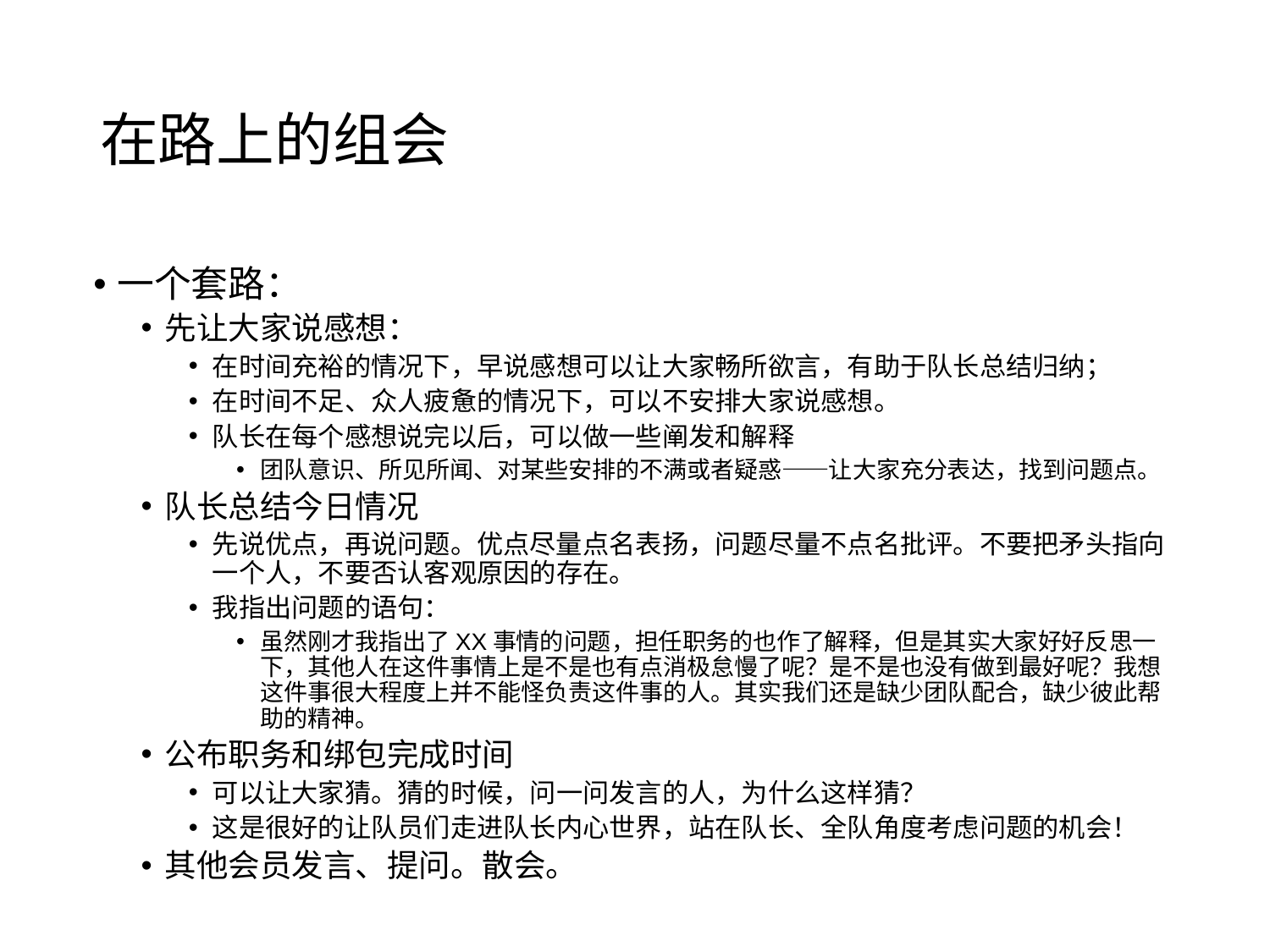

# 在路上的组会
一个套路：
先让大家说感想：
在时间充裕的情况下，早说感想可以让大家畅所欲言，有助于队长总结归纳；
在时间不足、众人疲惫的情况下，可以不安排大家说感想。
队长在每个感想说完以后，可以做一些阐发和解释
团队意识、所见所闻、对某些安排的不满或者疑惑——让大家充分表达，找到问题点。
队长总结今日情况
先说优点，再说问题。优点尽量点名表扬，问题尽量不点名批评。不要把矛头指向一个人，不要否认客观原因的存在。
我指出问题的语句：
虽然刚才我指出了XX事情的问题，担任职务的也作了解释，但是其实大家好好反思一下，其他人在这件事情上是不是也有点消极怠慢了呢？是不是也没有做到最好呢？我想这件事很大程度上并不能怪负责这件事的人。其实我们还是缺少团队配合，缺少彼此帮助的精神。
公布职务和绑包完成时间
可以让大家猜。猜的时候，问一问发言的人，为什么这样猜？
这是很好的让队员们走进队长内心世界，站在队长、全队角度考虑问题的机会！
其他会员发言、提问。散会。